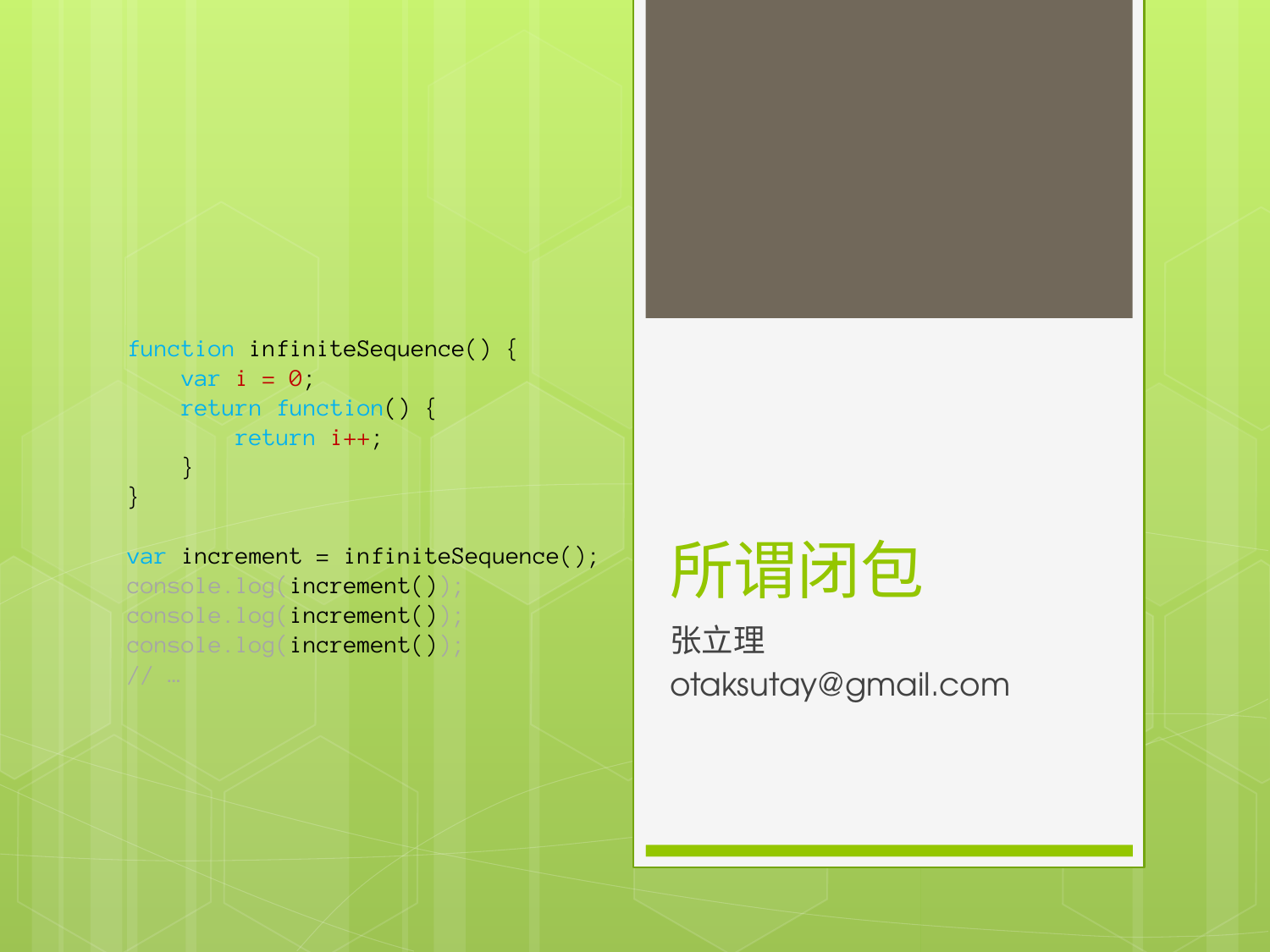

function infiniteSequence() {
    var i = 0;
    return function() {
        return i++;
    }
}

var increment = infiniteSequence();
console.log(increment()); console.log(increment());
console.log(increment());
// …
# 所谓闭包
张立理
otaksutay@gmail.com